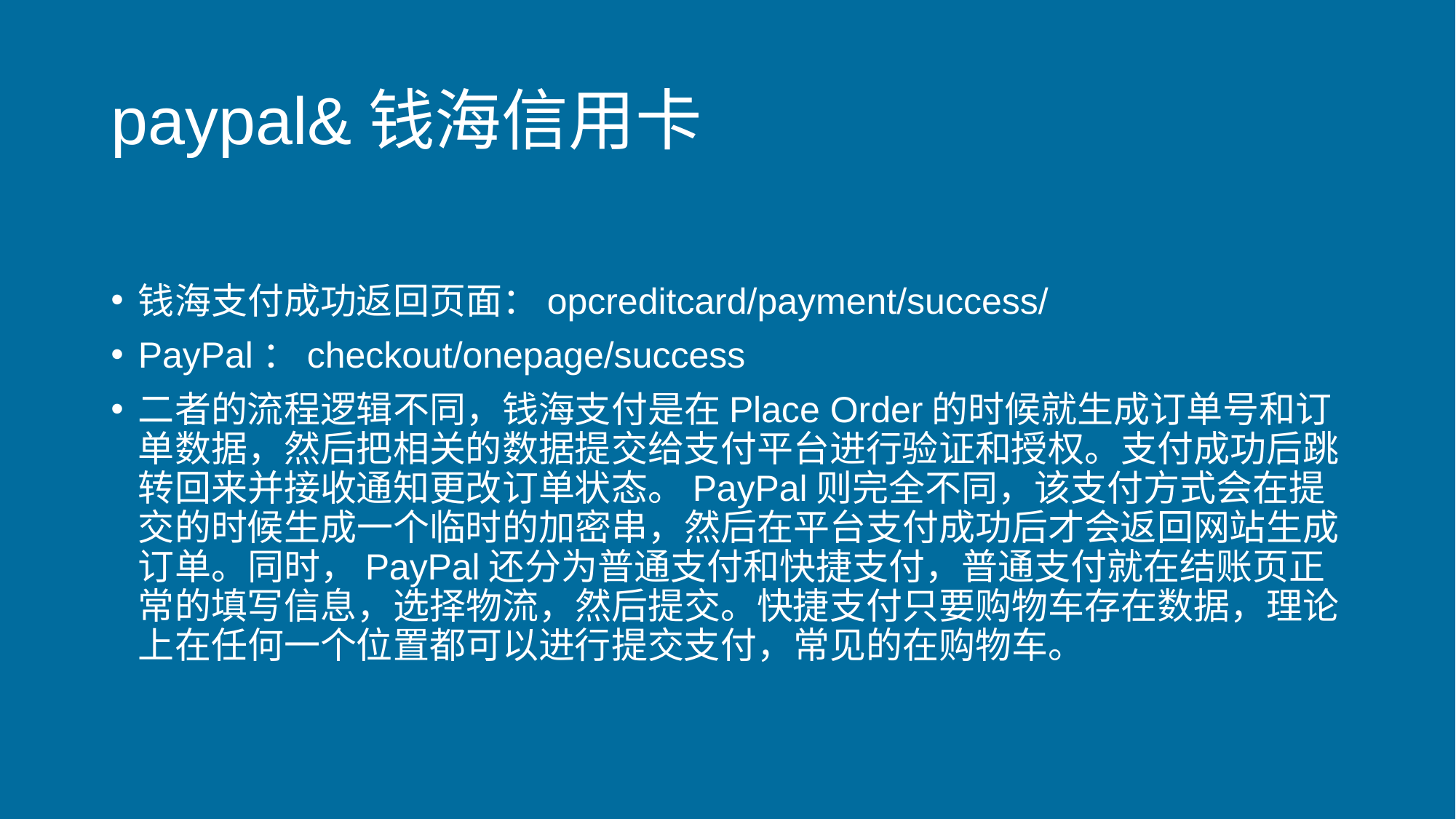

# paypal&钱海信用卡

钱海支付成功返回页面：opcreditcard/payment/success/
PayPal：checkout/onepage/success
二者的流程逻辑不同，钱海支付是在Place Order的时候就生成订单号和订单数据，然后把相关的数据提交给支付平台进行验证和授权。支付成功后跳转回来并接收通知更改订单状态。PayPal则完全不同，该支付方式会在提交的时候生成一个临时的加密串，然后在平台支付成功后才会返回网站生成订单。同时，PayPal还分为普通支付和快捷支付，普通支付就在结账页正常的填写信息，选择物流，然后提交。快捷支付只要购物车存在数据，理论上在任何一个位置都可以进行提交支付，常见的在购物车。